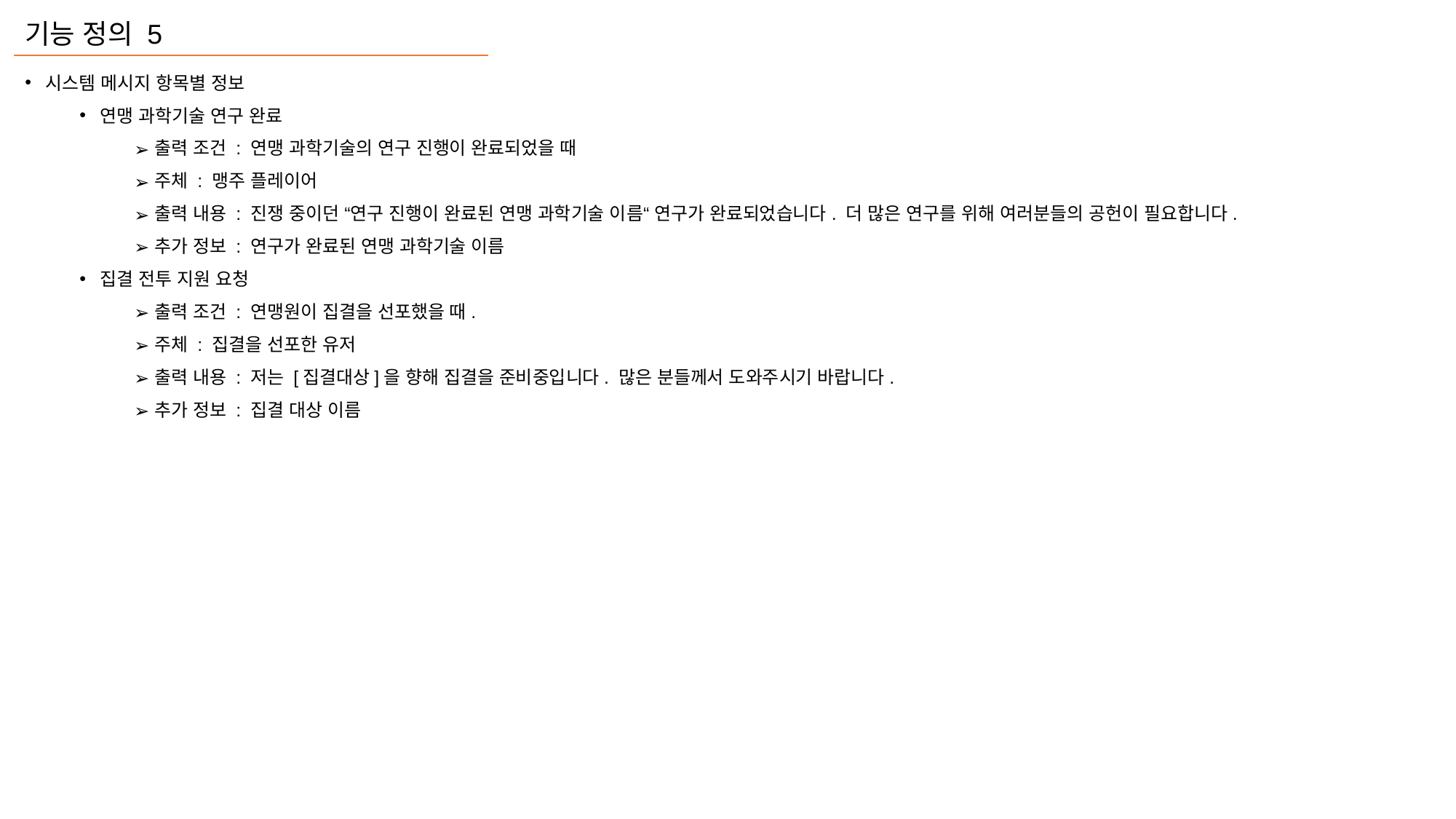

기능 정의 5
시스템 메시지 항목별 정보
연맹 과학기술 연구 완료
출력 조건 : 연맹 과학기술의 연구 진행이 완료되었을 때
주체 : 맹주 플레이어
출력 내용 : 진쟁 중이던 “연구 진행이 완료된 연맹 과학기술 이름“ 연구가 완료되었습니다. 더 많은 연구를 위해 여러분들의 공헌이 필요합니다.
추가 정보 : 연구가 완료된 연맹 과학기술 이름
집결 전투 지원 요청
출력 조건 : 연맹원이 집결을 선포했을 때.
주체 : 집결을 선포한 유저
출력 내용 : 저는 [집결대상]을 향해 집결을 준비중입니다. 많은 분들께서 도와주시기 바랍니다.
추가 정보 : 집결 대상 이름